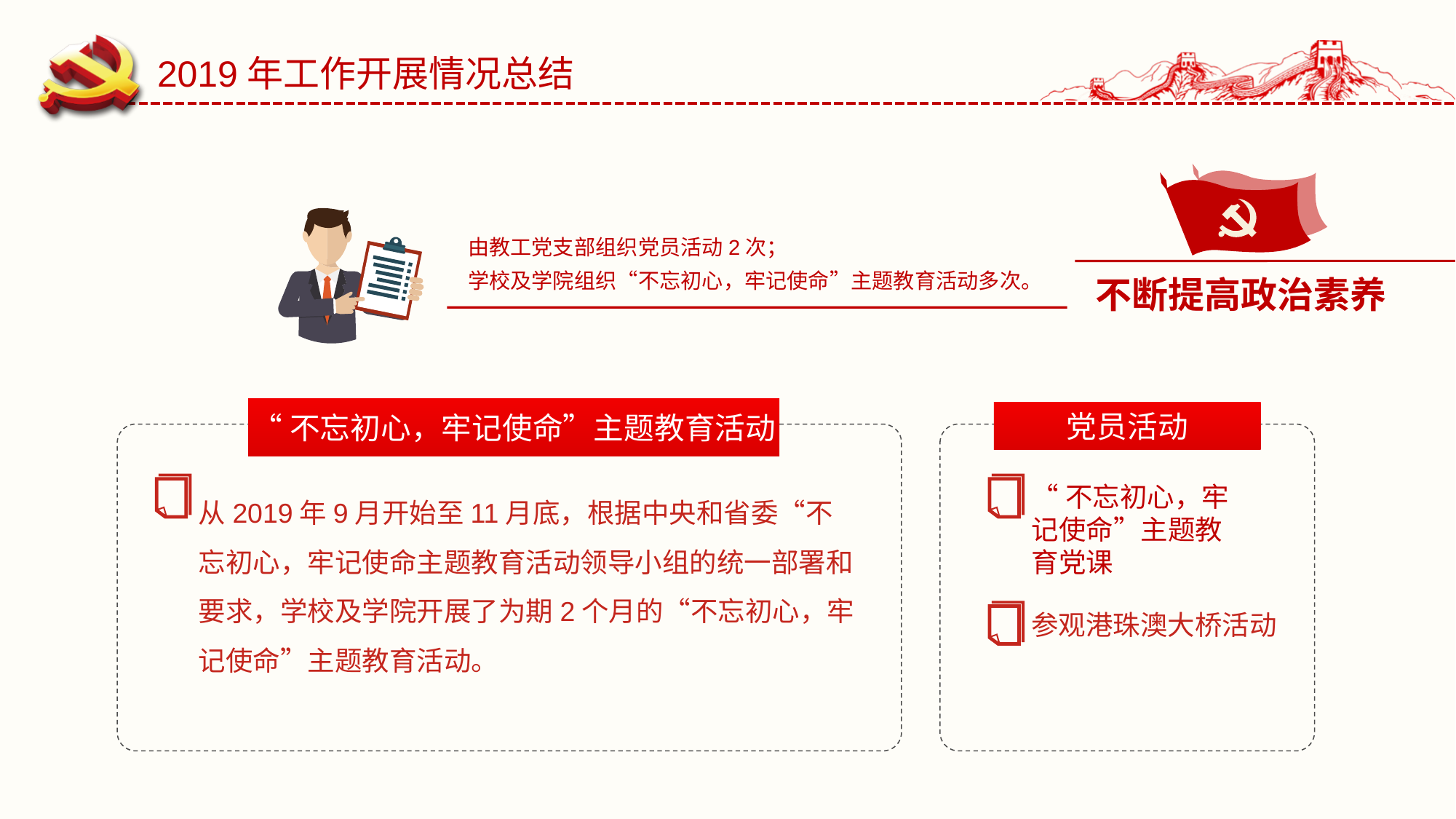

2019年工作开展情况总结

由教工党支部组织党员活动2次；
学校及学院组织“不忘初心，牢记使命”主题教育活动多次。

不断提高政治素养

“不忘初心，牢记使命”主题教育活动
党员活动

从2019年9月开始至11月底，根据中央和省委“不忘初心，牢记使命主题教育活动领导小组的统一部署和要求，学校及学院开展了为期2个月的“不忘初心，牢记使命”主题教育活动。
“不忘初心，牢记使命”主题教育党课

参观港珠澳大桥活动